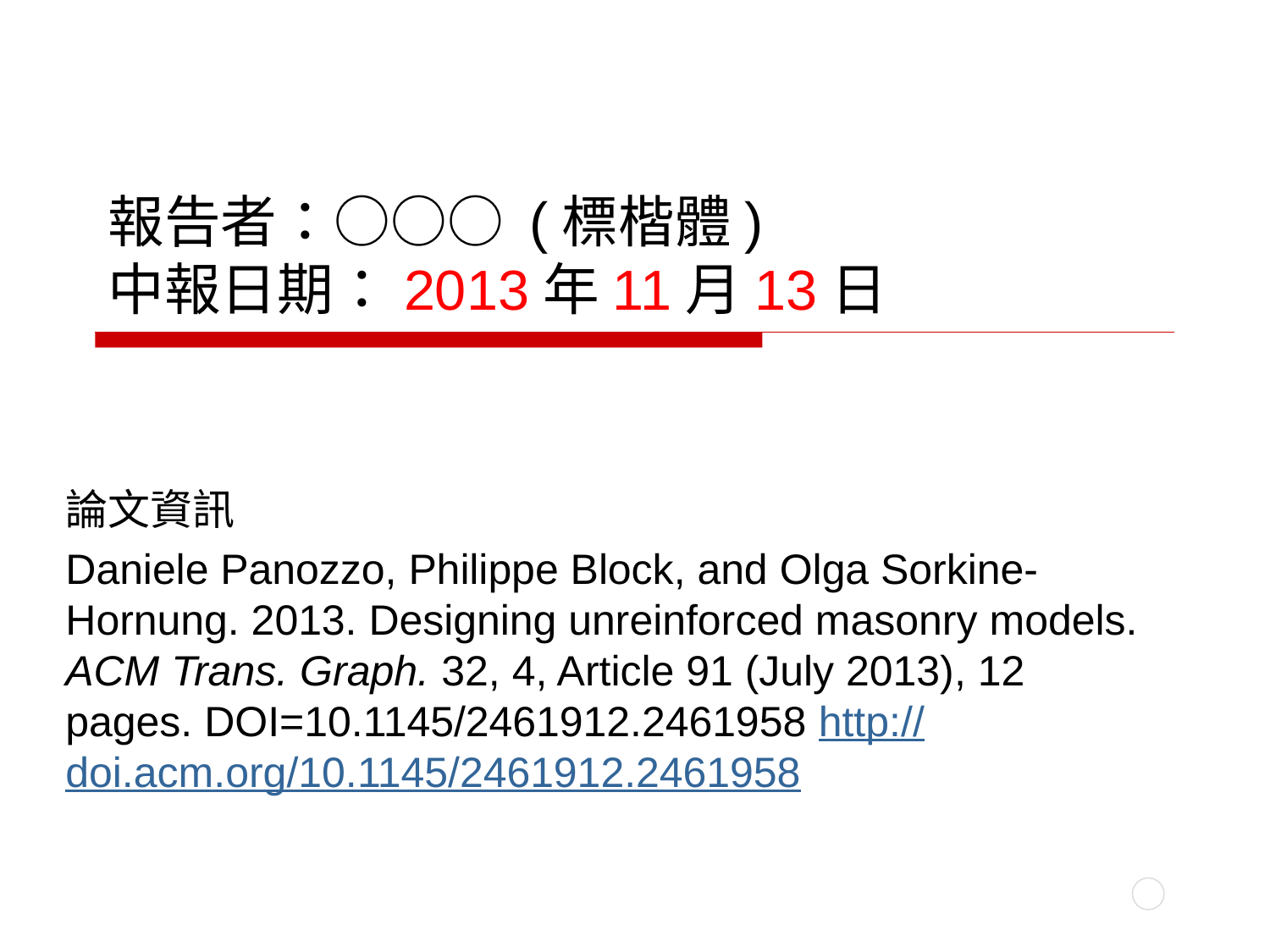

# 報告者：○○○ (標楷體) 中報日期：2013年11月13日
論文資訊
Daniele Panozzo, Philippe Block, and Olga Sorkine-Hornung. 2013. Designing unreinforced masonry models. ACM Trans. Graph. 32, 4, Article 91 (July 2013), 12 pages. DOI=10.1145/2461912.2461958 http://doi.acm.org/10.1145/2461912.2461958